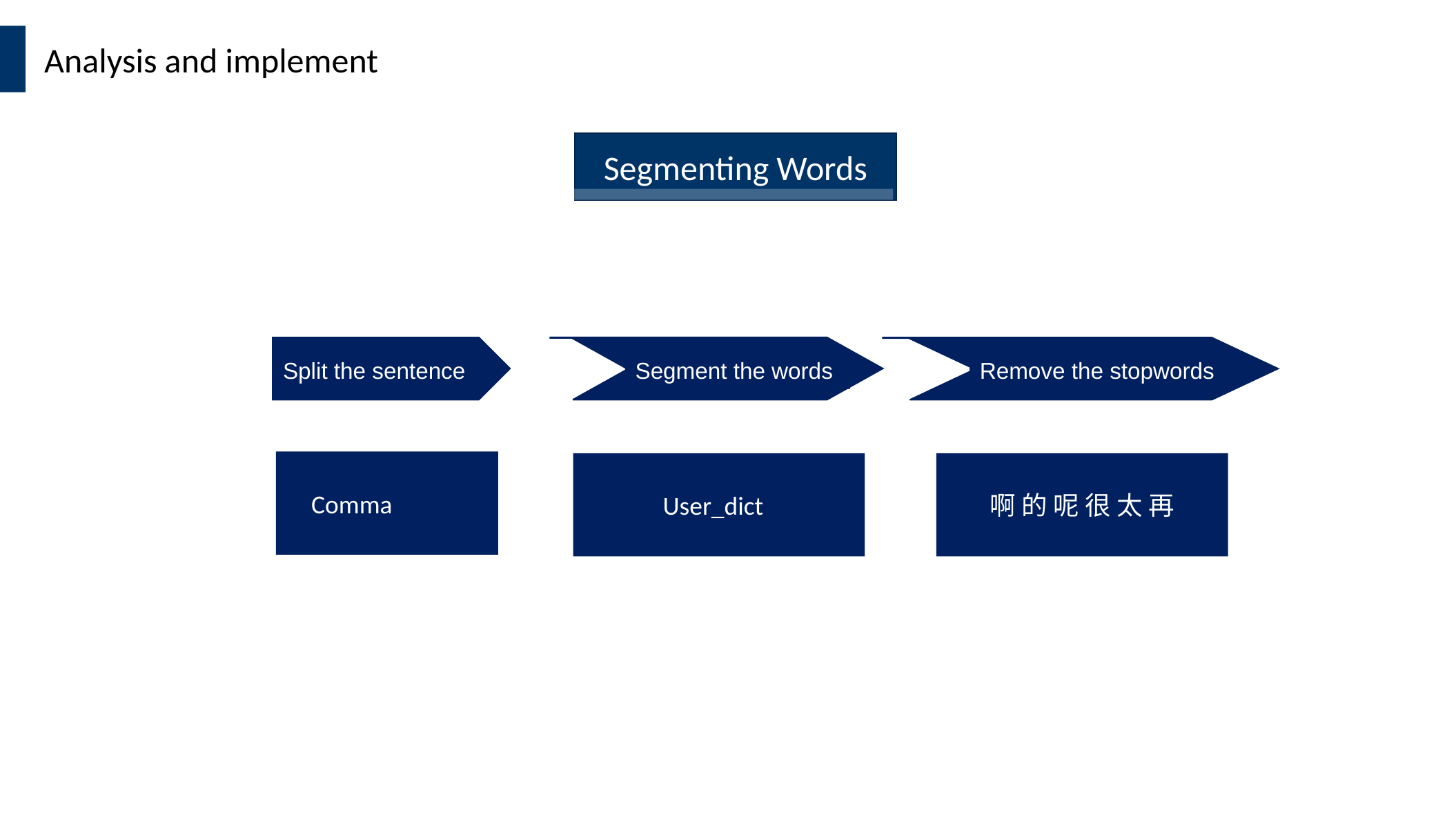

Analysis and implement
Segmenting Words

Segment the words

Split the sentence

Remove the stopwords

Comma

User_dict

啊 的 呢 很 太 再